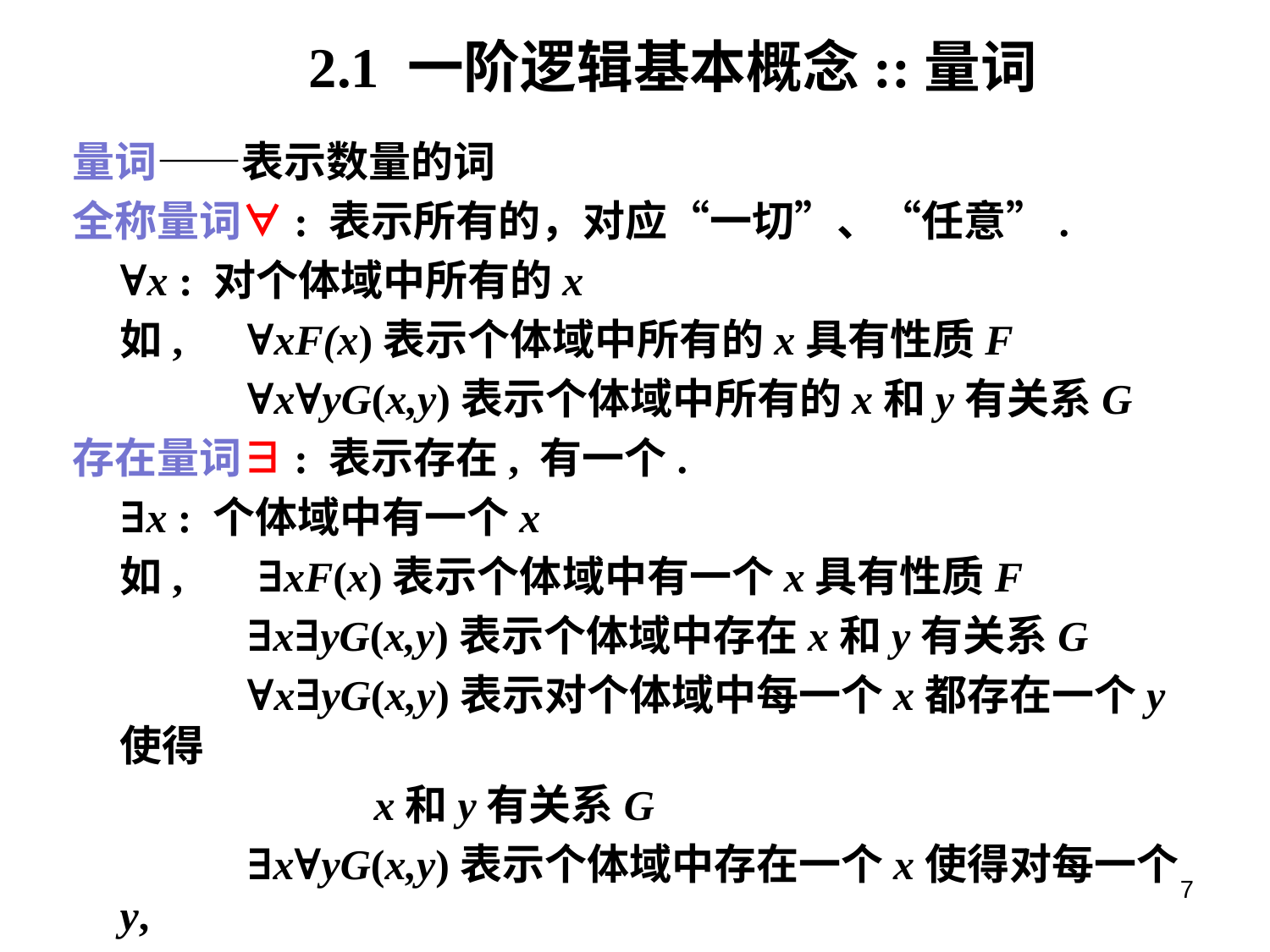

# 2.1 一阶逻辑基本概念::量词
量词——表示数量的词
全称量词∀: 表示所有的，对应“一切”、“任意”.
	∀x : 对个体域中所有的x
	如, 	∀xF(x)表示个体域中所有的x具有性质F
		∀x∀yG(x,y)表示个体域中所有的x和y有关系G
存在量词∃: 表示存在, 有一个.
	∃x : 个体域中有一个x
	如,	 ∃xF(x)表示个体域中有一个x具有性质F
		∃x∃yG(x,y)表示个体域中存在x和y有关系G
		∀x∃yG(x,y)表示对个体域中每一个x都存在一个y使得
			x和y有关系G
		∃x∀yG(x,y)表示个体域中存在一个x使得对每一个y,
			x和y有关系G
7